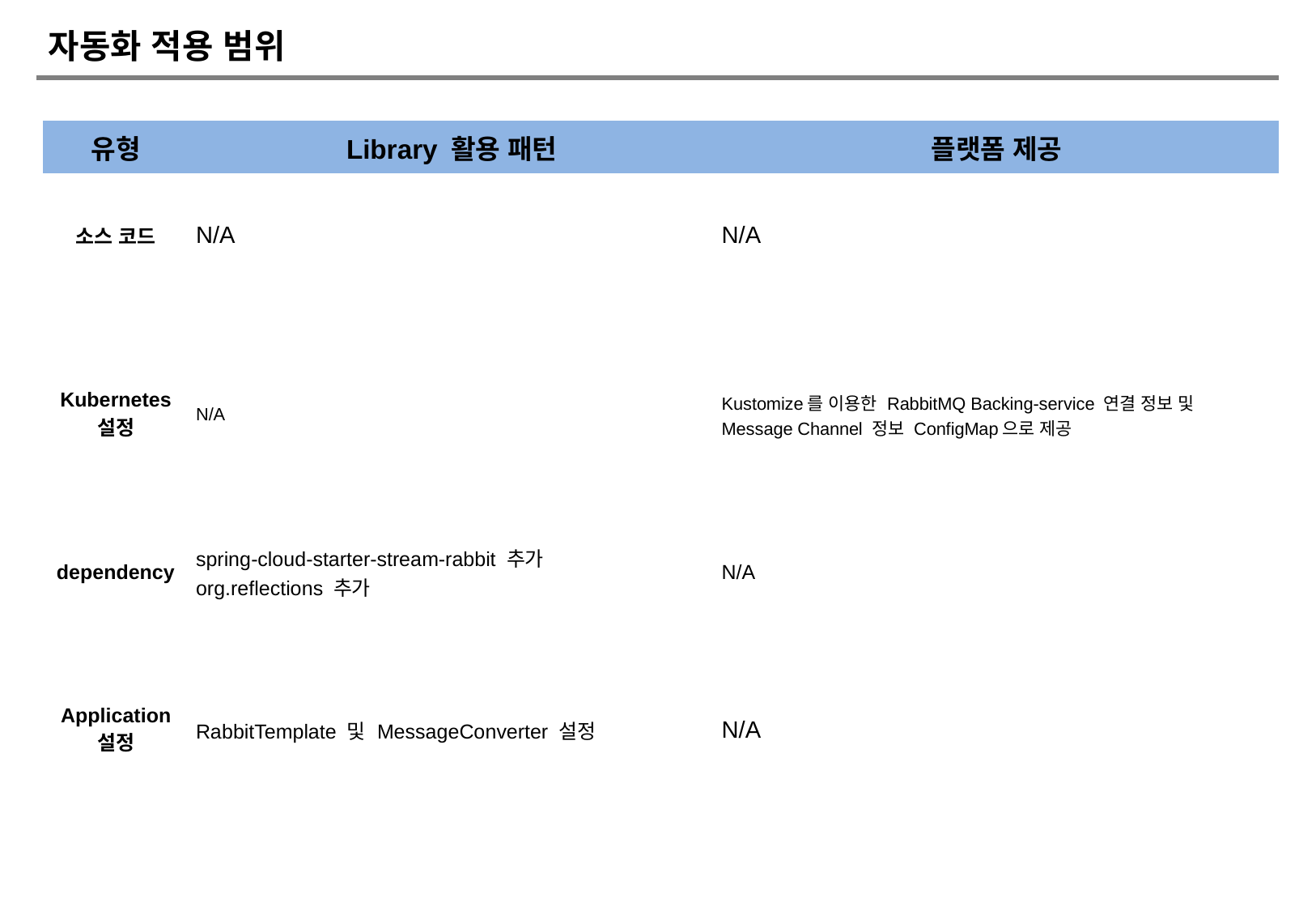

# 자동화 적용 범위
| 유형 | Library 활용 패턴 | 플랫폼 제공 |
| --- | --- | --- |
| 소스 코드 | N/A | N/A |
| Kubernetes 설정 | N/A | Kustomize를 이용한 RabbitMQ Backing-service 연결 정보 및 Message Channel 정보 ConfigMap으로 제공 |
| dependency | spring-cloud-starter-stream-rabbit 추가 org.reflections 추가 | N/A |
| Application 설정 | RabbitTemplate 및 MessageConverter 설정 | N/A |